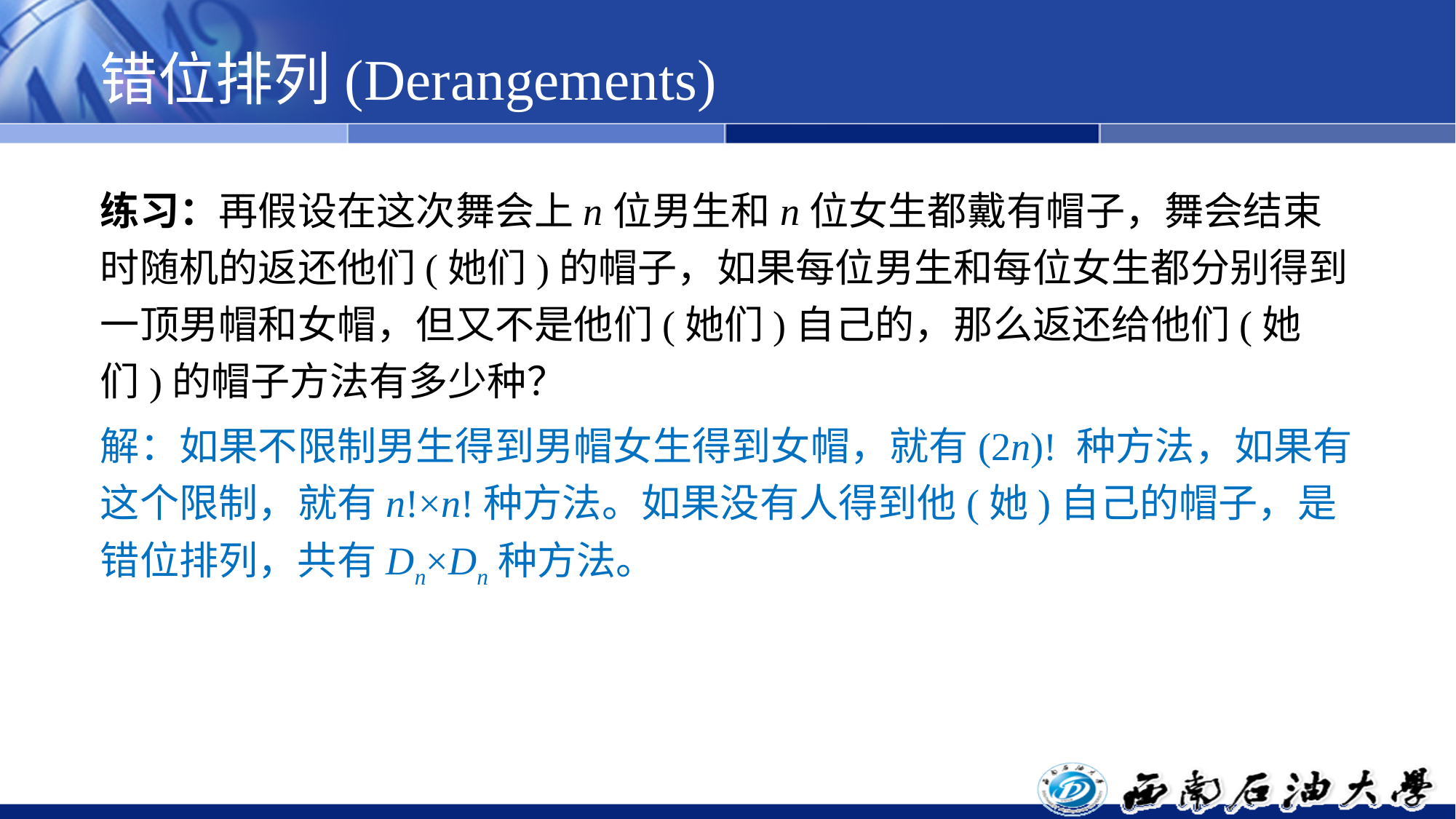

# 错位排列(Derangements)
练习：再假设在这次舞会上n位男生和n位女生都戴有帽子，舞会结束时随机的返还他们(她们)的帽子，如果每位男生和每位女生都分别得到一顶男帽和女帽，但又不是他们(她们)自己的，那么返还给他们(她们)的帽子方法有多少种？
解：如果不限制男生得到男帽女生得到女帽，就有(2n)! 种方法，如果有这个限制，就有n!×n!种方法。如果没有人得到他(她)自己的帽子，是错位排列，共有Dn×Dn种方法。